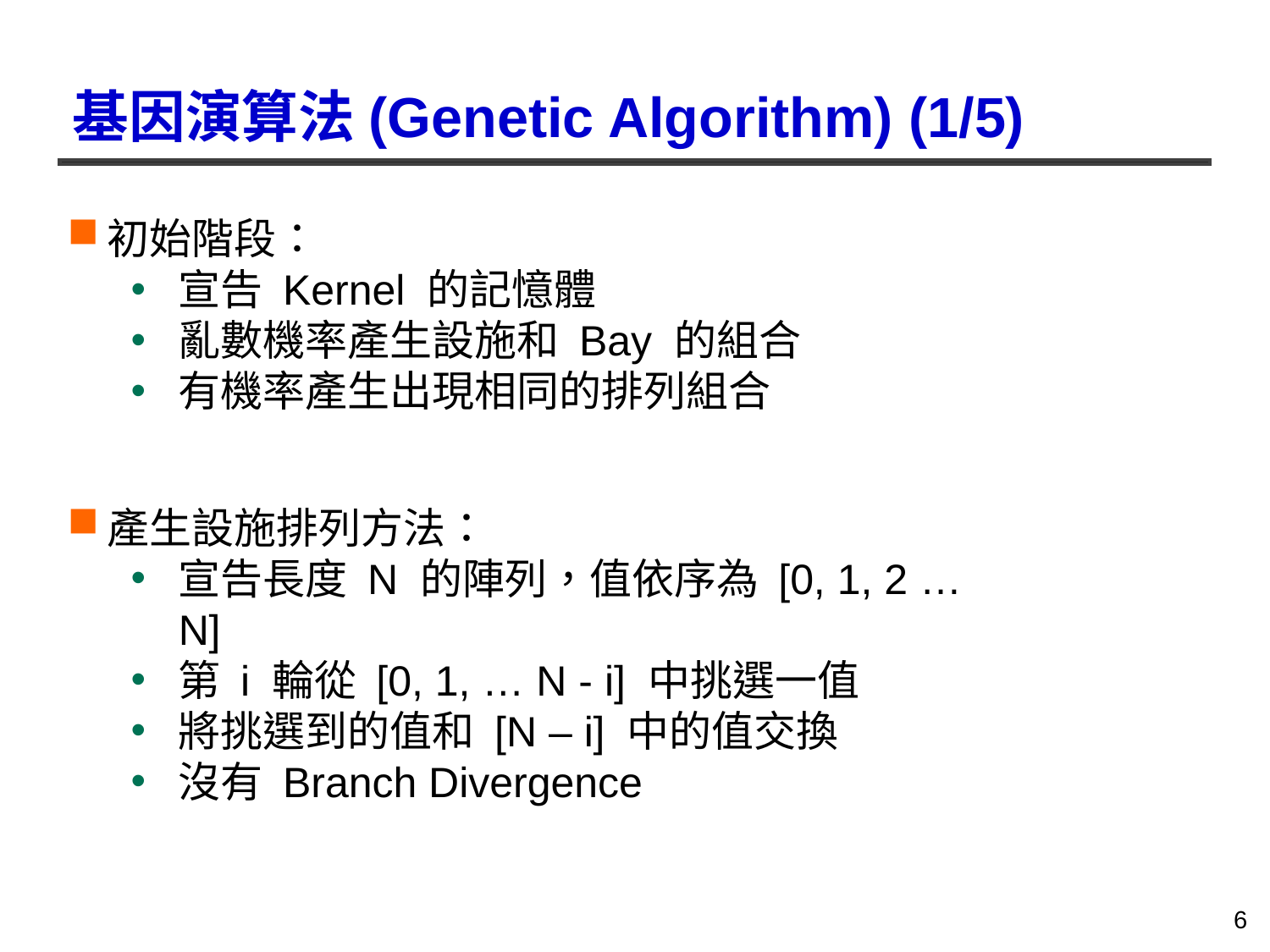

# 基因演算法(Genetic Algorithm) (1/5)
初始階段：
宣告 Kernel 的記憶體
亂數機率產生設施和 Bay 的組合
有機率產生出現相同的排列組合

產生設施排列方法：
宣告長度 N 的陣列，值依序為 [0, 1, 2 … N]
第 i 輪從 [0, 1, … N - i] 中挑選一值
將挑選到的值和 [N – i] 中的值交換
沒有 Branch Divergence

6